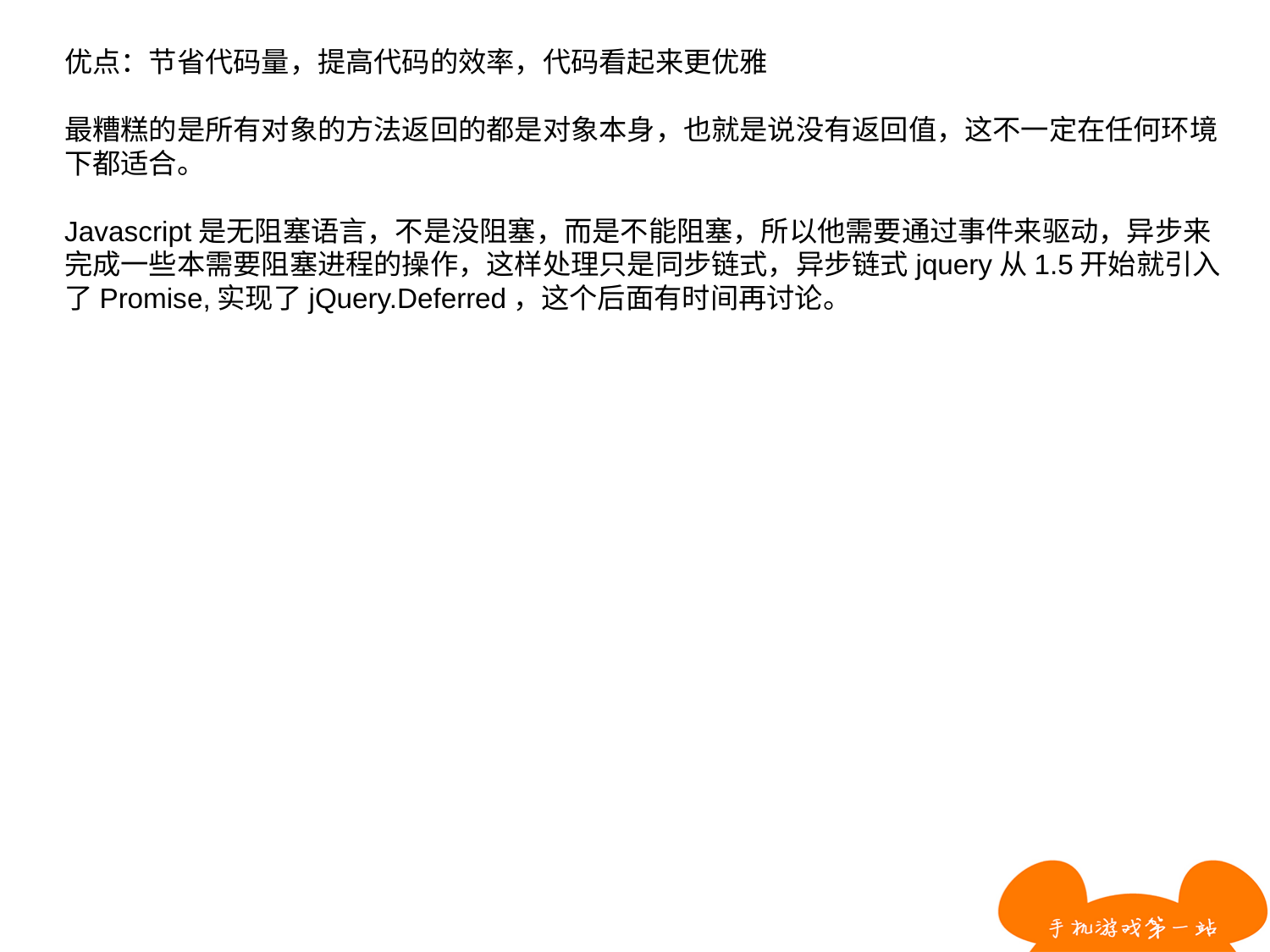

优点：节省代码量，提高代码的效率，代码看起来更优雅

最糟糕的是所有对象的方法返回的都是对象本身，也就是说没有返回值，这不一定在任何环境下都适合。

Javascript是无阻塞语言，不是没阻塞，而是不能阻塞，所以他需要通过事件来驱动，异步来完成一些本需要阻塞进程的操作，这样处理只是同步链式，异步链式jquery从1.5开始就引入了Promise,实现了jQuery.Deferred，这个后面有时间再讨论。